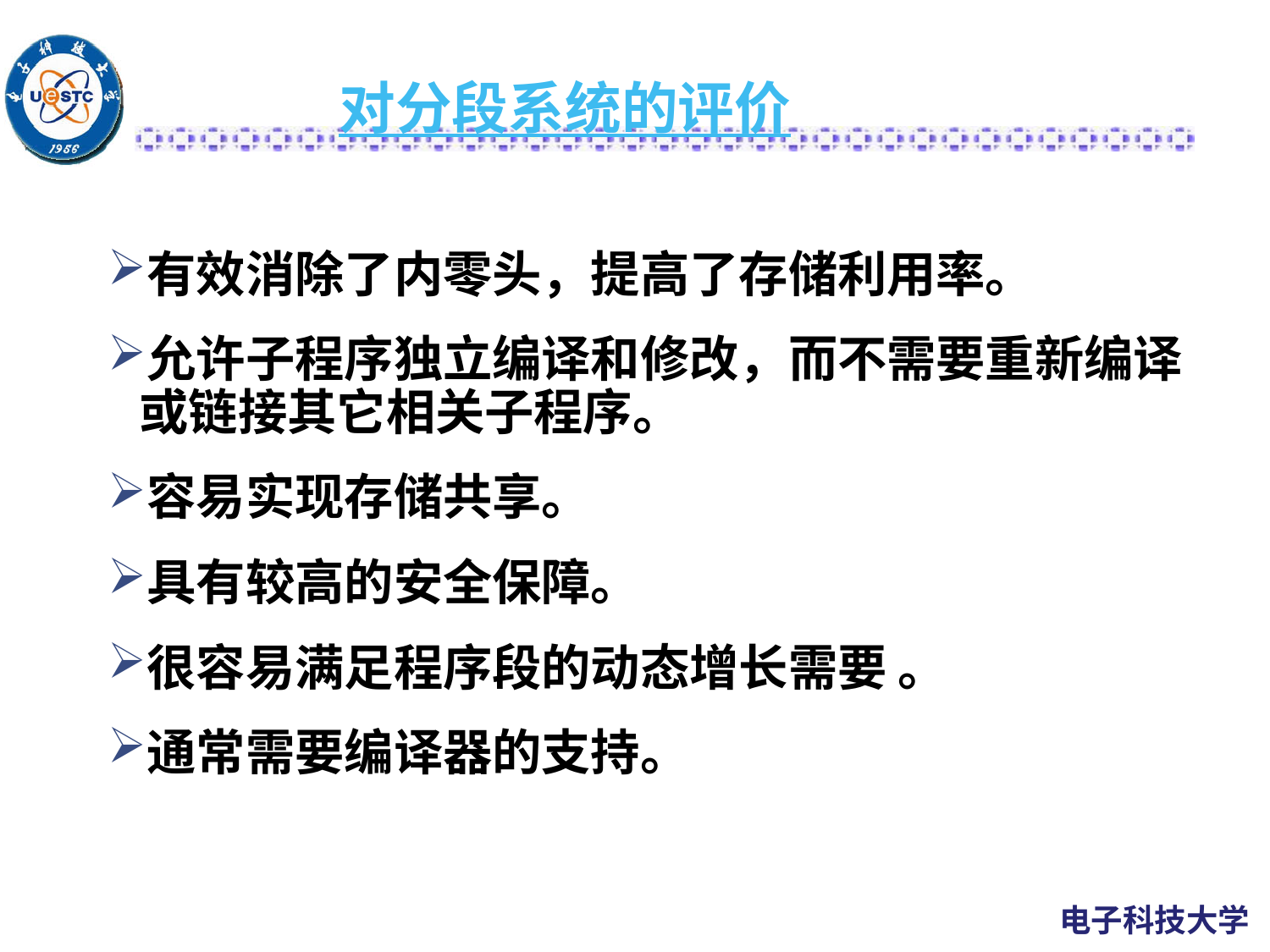

# 对分段系统的评价
有效消除了内零头，提高了存储利用率。
允许子程序独立编译和修改，而不需要重新编译或链接其它相关子程序。
容易实现存储共享。
具有较高的安全保障。
很容易满足程序段的动态增长需要 。
通常需要编译器的支持。